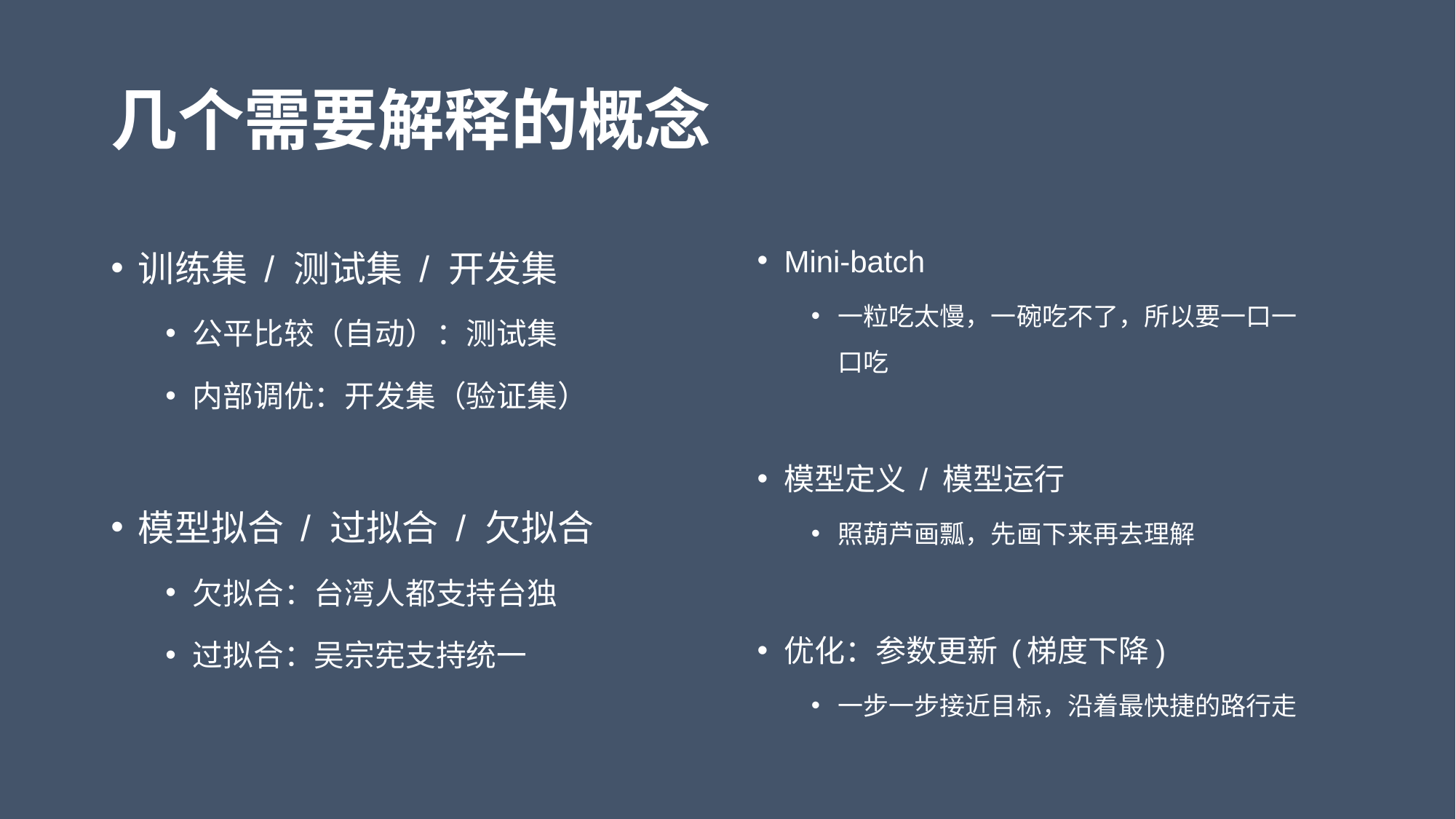

# 几个需要解释的概念
训练集 / 测试集 / 开发集
公平比较（自动）：测试集
内部调优：开发集（验证集）

模型拟合 / 过拟合 / 欠拟合
欠拟合：台湾人都支持台独
过拟合：吴宗宪支持统一
Mini-batch
一粒吃太慢，一碗吃不了，所以要一口一口吃

模型定义 / 模型运行
照葫芦画瓢，先画下来再去理解

优化：参数更新 (梯度下降)
一步一步接近目标，沿着最快捷的路行走